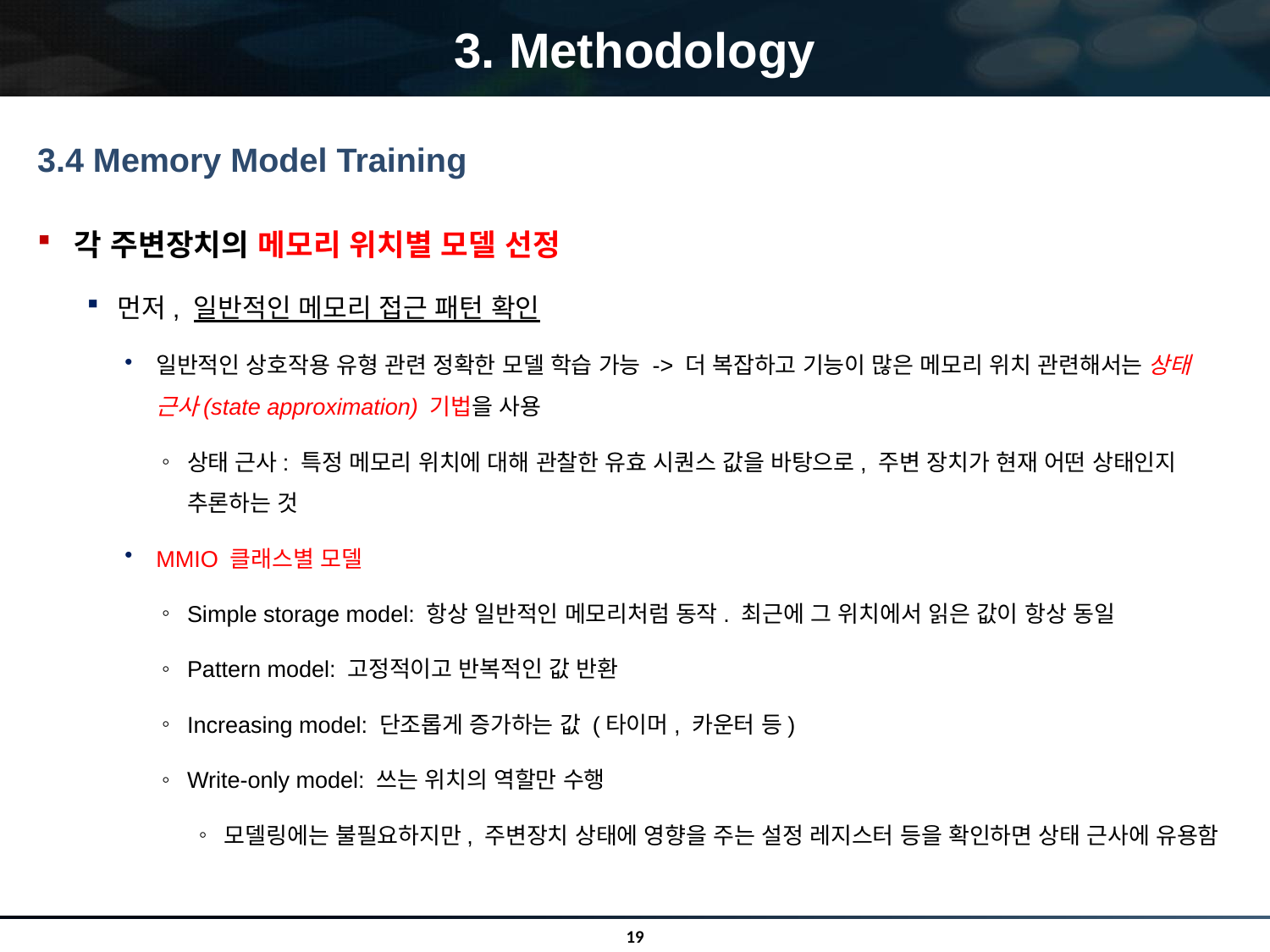

# 3. Methodology
3.4 Memory Model Training
각 주변장치의 메모리 위치별 모델 선정
먼저, 일반적인 메모리 접근 패턴 확인
일반적인 상호작용 유형 관련 정확한 모델 학습 가능 -> 더 복잡하고 기능이 많은 메모리 위치 관련해서는 상태 근사(state approximation) 기법을 사용
상태 근사: 특정 메모리 위치에 대해 관찰한 유효 시퀀스 값을 바탕으로, 주변 장치가 현재 어떤 상태인지 추론하는 것
MMIO 클래스별 모델
Simple storage model: 항상 일반적인 메모리처럼 동작. 최근에 그 위치에서 읽은 값이 항상 동일
Pattern model: 고정적이고 반복적인 값 반환
Increasing model: 단조롭게 증가하는 값 (타이머, 카운터 등)
Write-only model: 쓰는 위치의 역할만 수행
모델링에는 불필요하지만, 주변장치 상태에 영향을 주는 설정 레지스터 등을 확인하면 상태 근사에 유용함